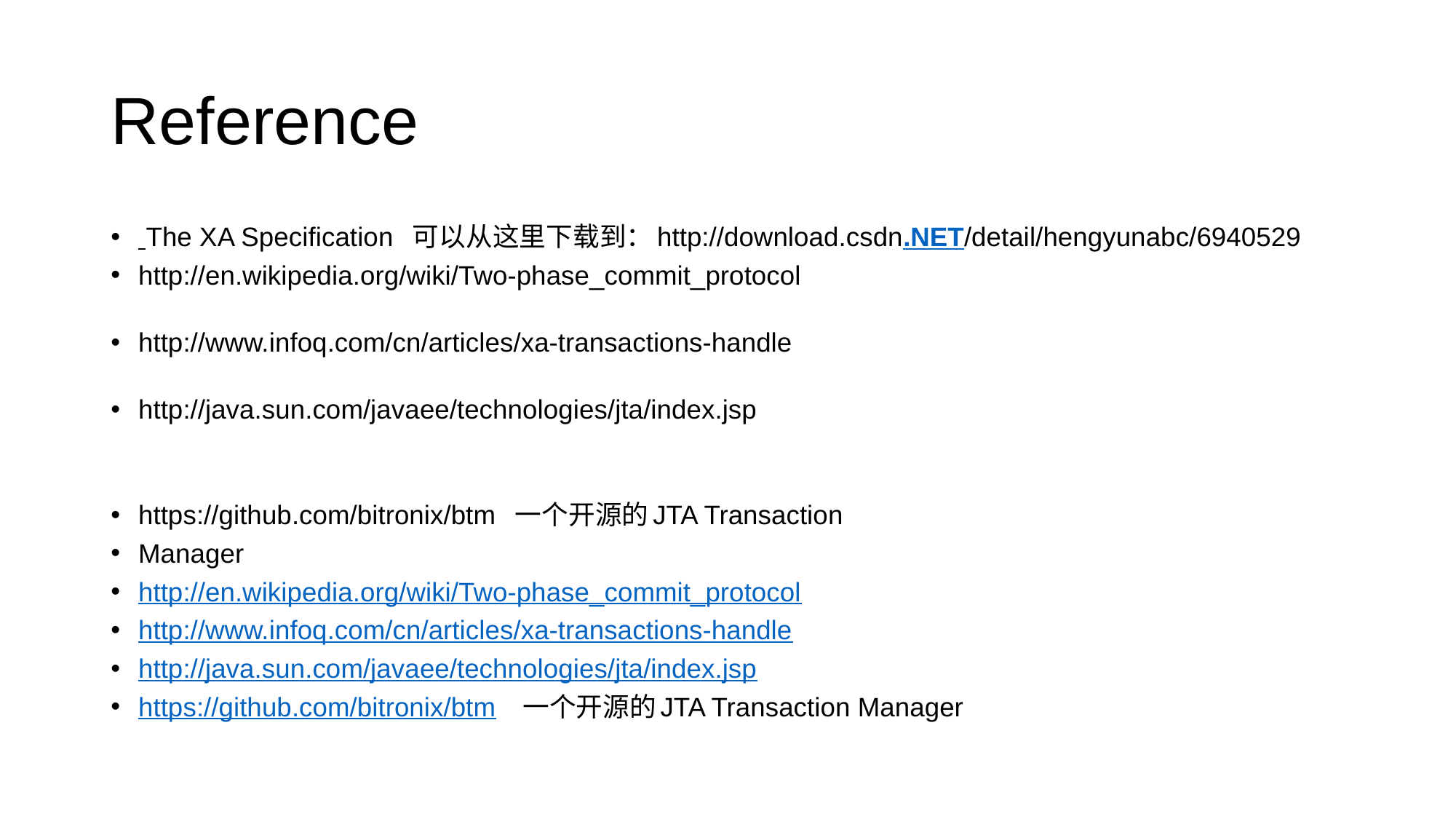

# Reference
 The XA Specification  可以从这里下载到：http://download.csdn.NET/detail/hengyunabc/6940529
http://en.wikipedia.org/wiki/Two-phase_commit_protocol
http://www.infoq.com/cn/articles/xa-transactions-handle
http://java.sun.com/javaee/technologies/jta/index.jsp

https://github.com/bitronix/btm  一个开源的JTA Transaction
Manager
http://en.wikipedia.org/wiki/Two-phase_commit_protocol
http://www.infoq.com/cn/articles/xa-transactions-handle
http://java.sun.com/javaee/technologies/jta/index.jsp
https://github.com/bitronix/btm   一个开源的JTA Transaction Manager